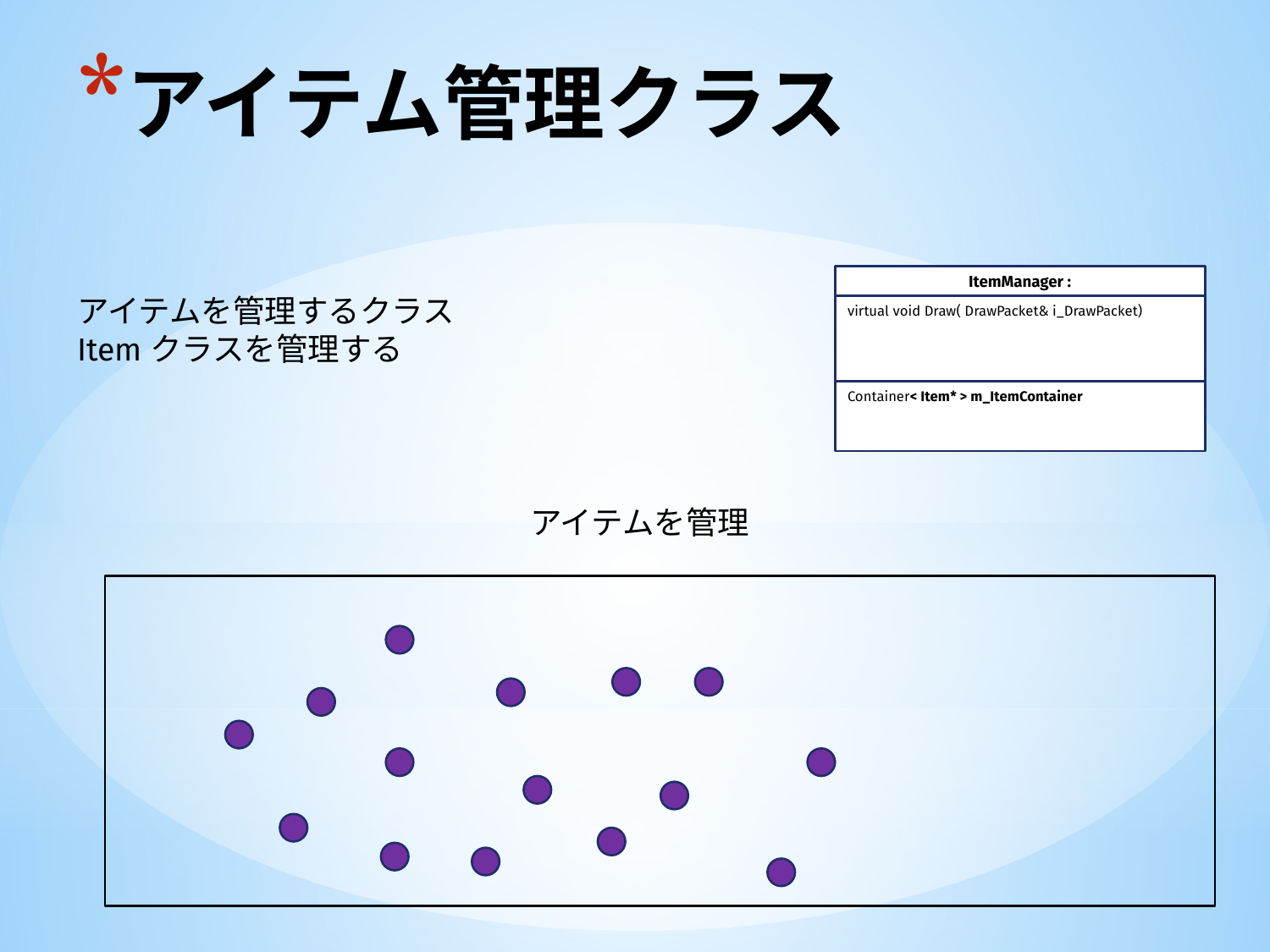

# アイテム管理クラス
ItemManager :
virtual void Draw( DrawPacket& i_DrawPacket)

Container< Item* > m_ItemContainer
アイテムを管理するクラス
Itemクラスを管理する

アイテムを管理